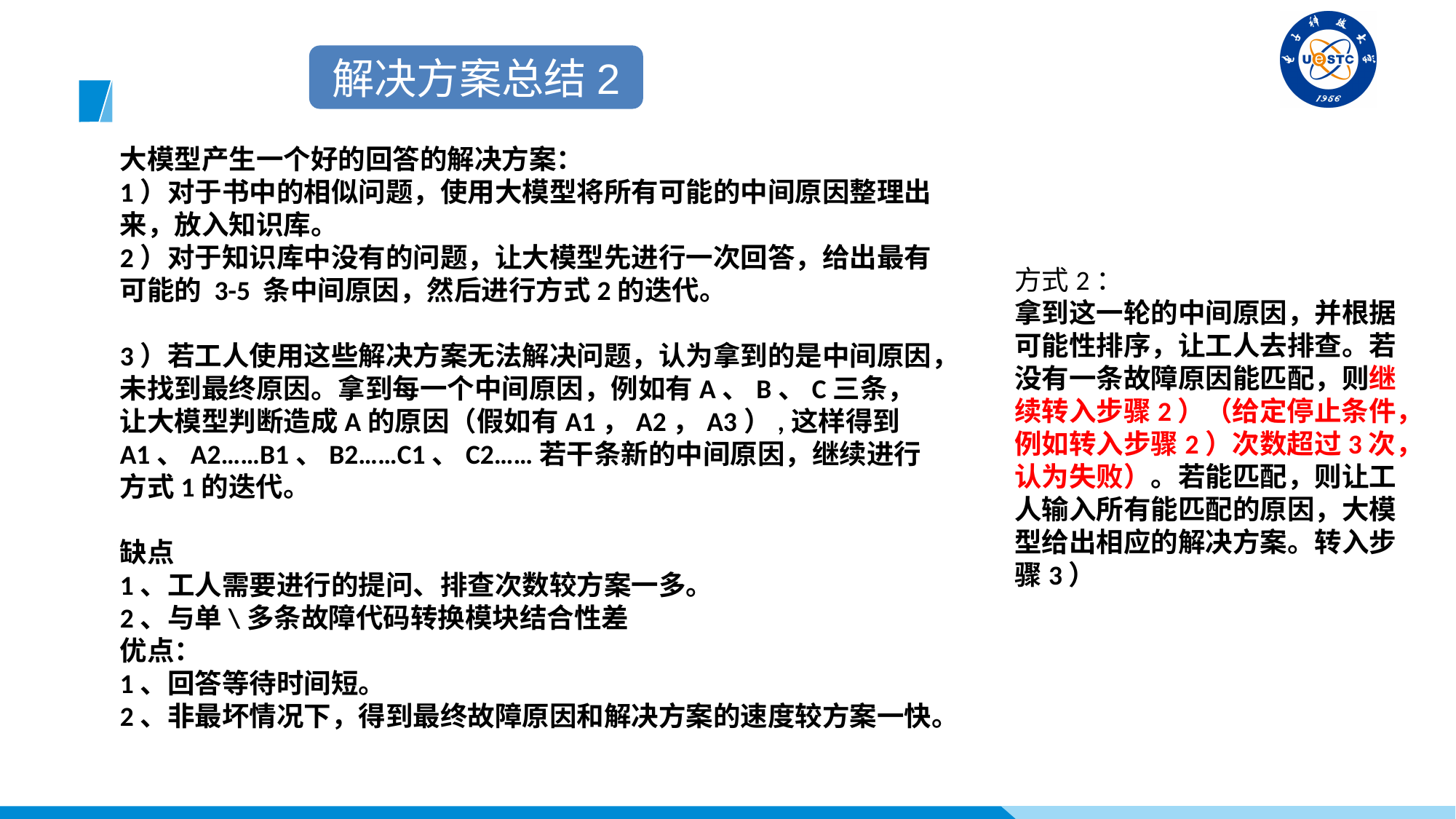

解决方案总结2
大模型产生一个好的回答的解决方案：
1）对于书中的相似问题，使用大模型将所有可能的中间原因整理出来，放入知识库。
2）对于知识库中没有的问题，让大模型先进行一次回答，给出最有可能的 3-5 条中间原因，然后进行方式2的迭代。

3）若工人使用这些解决方案无法解决问题，认为拿到的是中间原因，未找到最终原因。拿到每一个中间原因，例如有A、B、C三条，让大模型判断造成A的原因（假如有A1，A2，A3）,这样得到A1、A2……B1、B2……C1、C2……若干条新的中间原因，继续进行方式1的迭代。

缺点
1、工人需要进行的提问、排查次数较方案一多。
2、与单\多条故障代码转换模块结合性差
优点：
1、回答等待时间短。
2、非最坏情况下，得到最终故障原因和解决方案的速度较方案一快。

方式2：
拿到这一轮的中间原因，并根据可能性排序，让工人去排查。若没有一条故障原因能匹配，则继续转入步骤2）（给定停止条件，例如转入步骤2）次数超过3次，认为失败）。若能匹配，则让工人输入所有能匹配的原因，大模型给出相应的解决方案。转入步骤3）